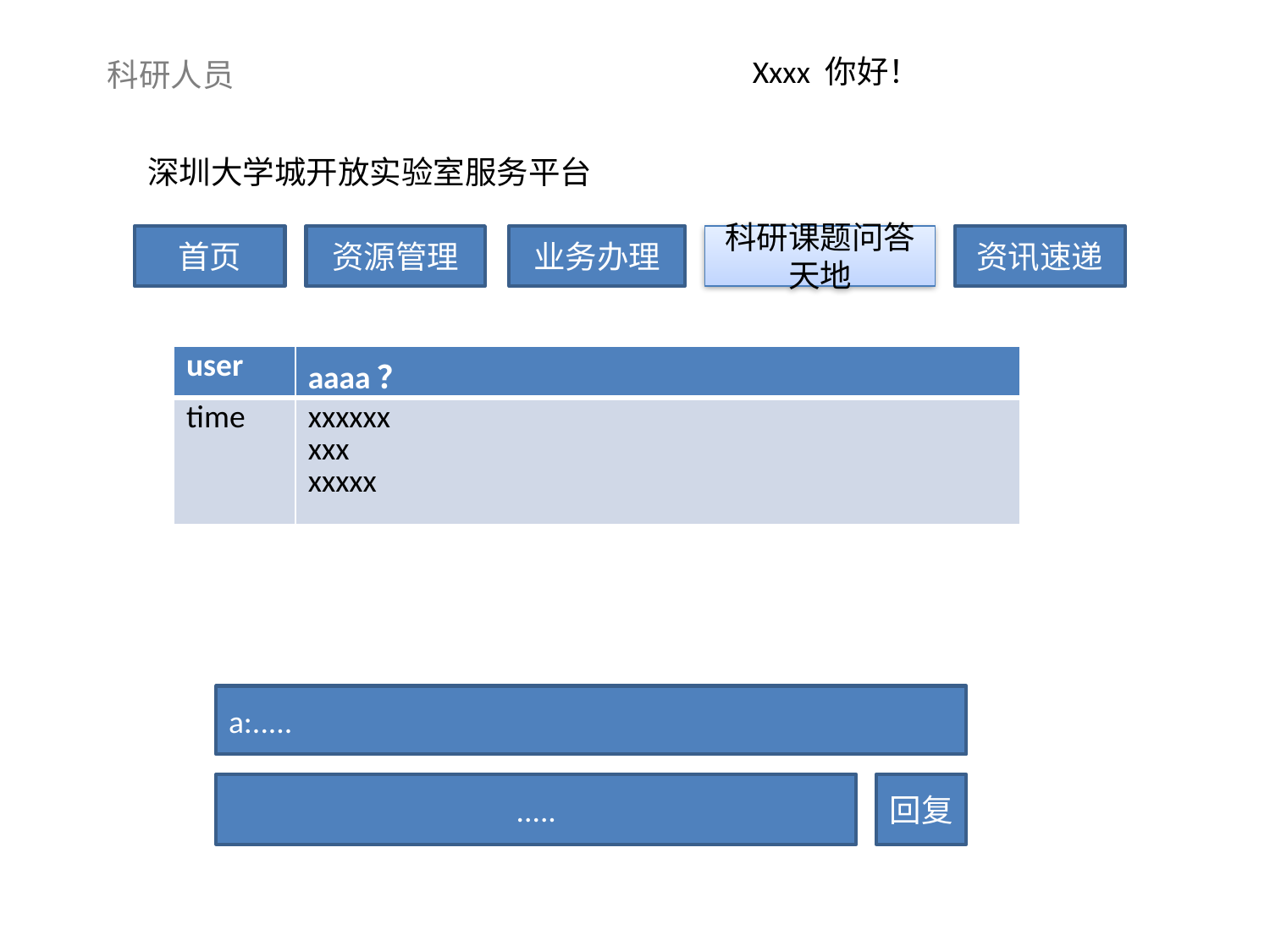

Xxxx 你好！
科研人员
深圳大学城开放实验室服务平台
首页
资源管理
业务办理
科研课题问答天地
资讯速递
| user | aaaa？ |
| --- | --- |
| time | xxxxxx xxx xxxxx |
a:.....
.....
回复